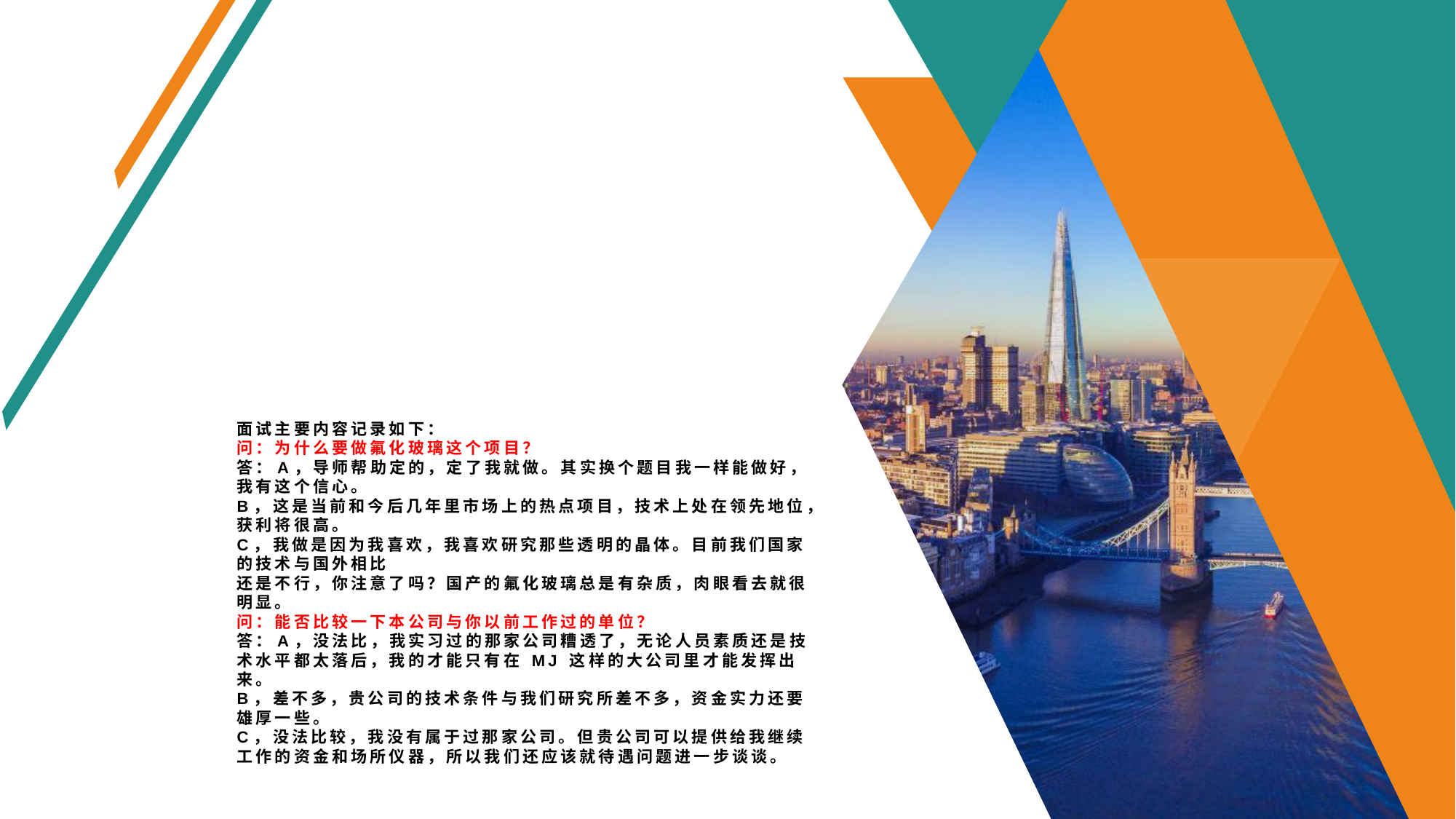

# 面试主要内容记录如下： 问：为什么要做氟化玻璃这个项目？ 答：A，导师帮助定的，定了我就做。其实换个题目我一样能做好，我有这个信心。 B，这是当前和今后几年里市场上的热点项目，技术上处在领先地位，获利将很高。 C，我做是因为我喜欢，我喜欢研究那些透明的晶体。目前我们国家的技术与国外相比 还是不行，你注意了吗？国产的氟化玻璃总是有杂质，肉眼看去就很明显。  问：能否比较一下本公司与你以前工作过的单位？ 答：A，没法比，我实习过的那家公司糟透了，无论人员素质还是技术水平都太落后，我的才能只有在 MJ 这样的大公司里才能发挥出来。 B，差不多，贵公司的技术条件与我们研究所差不多，资金实力还要雄厚一些。 C，没法比较，我没有属于过那家公司。但贵公司可以提供给我继续工作的资金和场所仪器，所以我们还应该就待遇问题进一步谈谈。